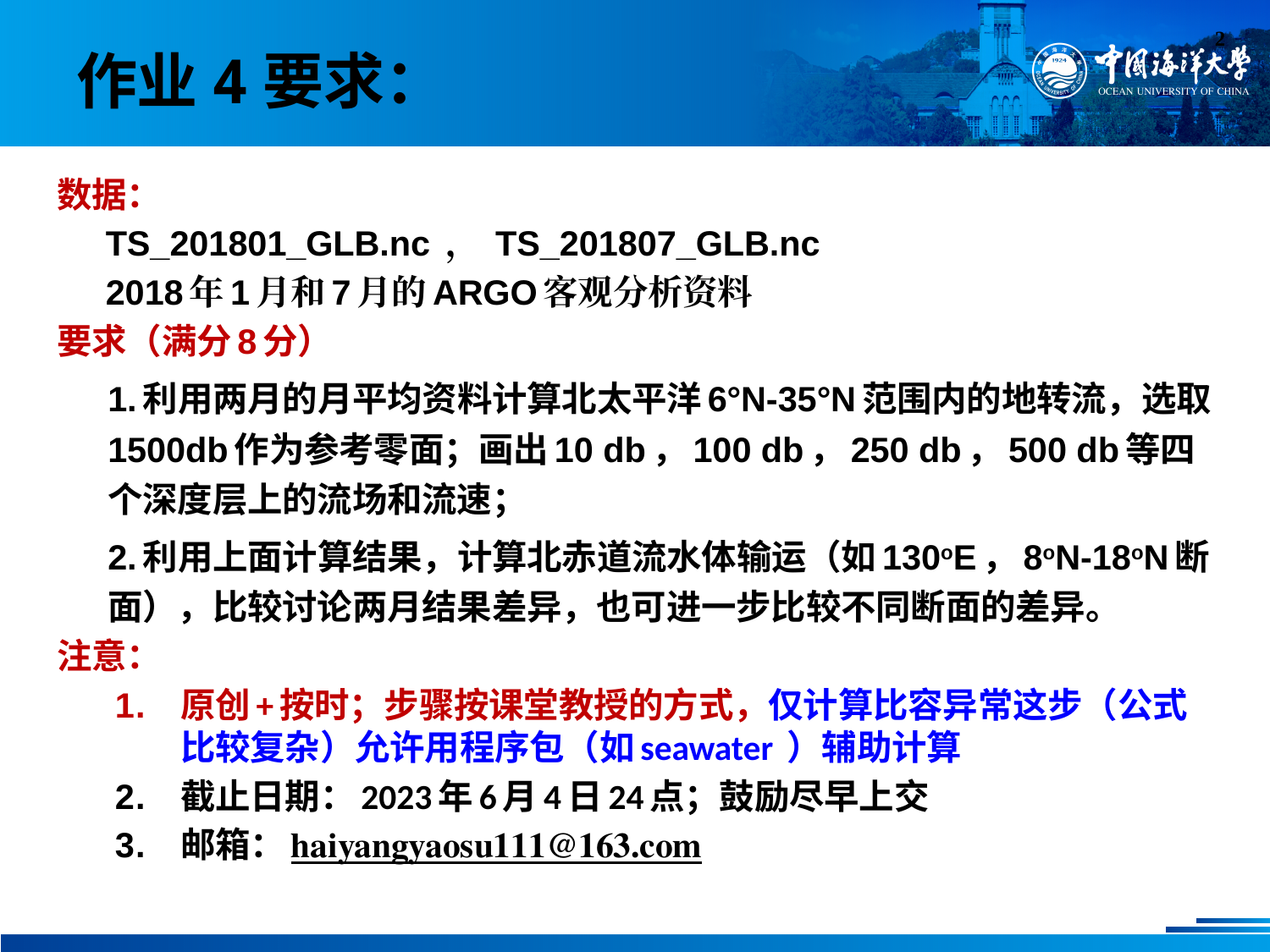

2
# 作业4要求：
数据：
     TS_201801_GLB.nc ， TS_201807_GLB.nc
     2018年1月和7月的ARGO客观分析资料
要求（满分8分）
1.利用两月的月平均资料计算北太平洋6°N-35°N范围内的地转流，选取1500db作为参考零面；画出10 db，100 db，250 db，500 db等四个深度层上的流场和流速；
2.利用上面计算结果，计算北赤道流水体输运（如130oE，8oN-18oN断面），比较讨论两月结果差异，也可进一步比较不同断面的差异。
注意：
原创+按时；步骤按课堂教授的方式，仅计算比容异常这步（公式比较复杂）允许用程序包（如seawater ）辅助计算
截止日期：2023年6月4日24点；鼓励尽早上交
邮箱：haiyangyaosu111@163.com